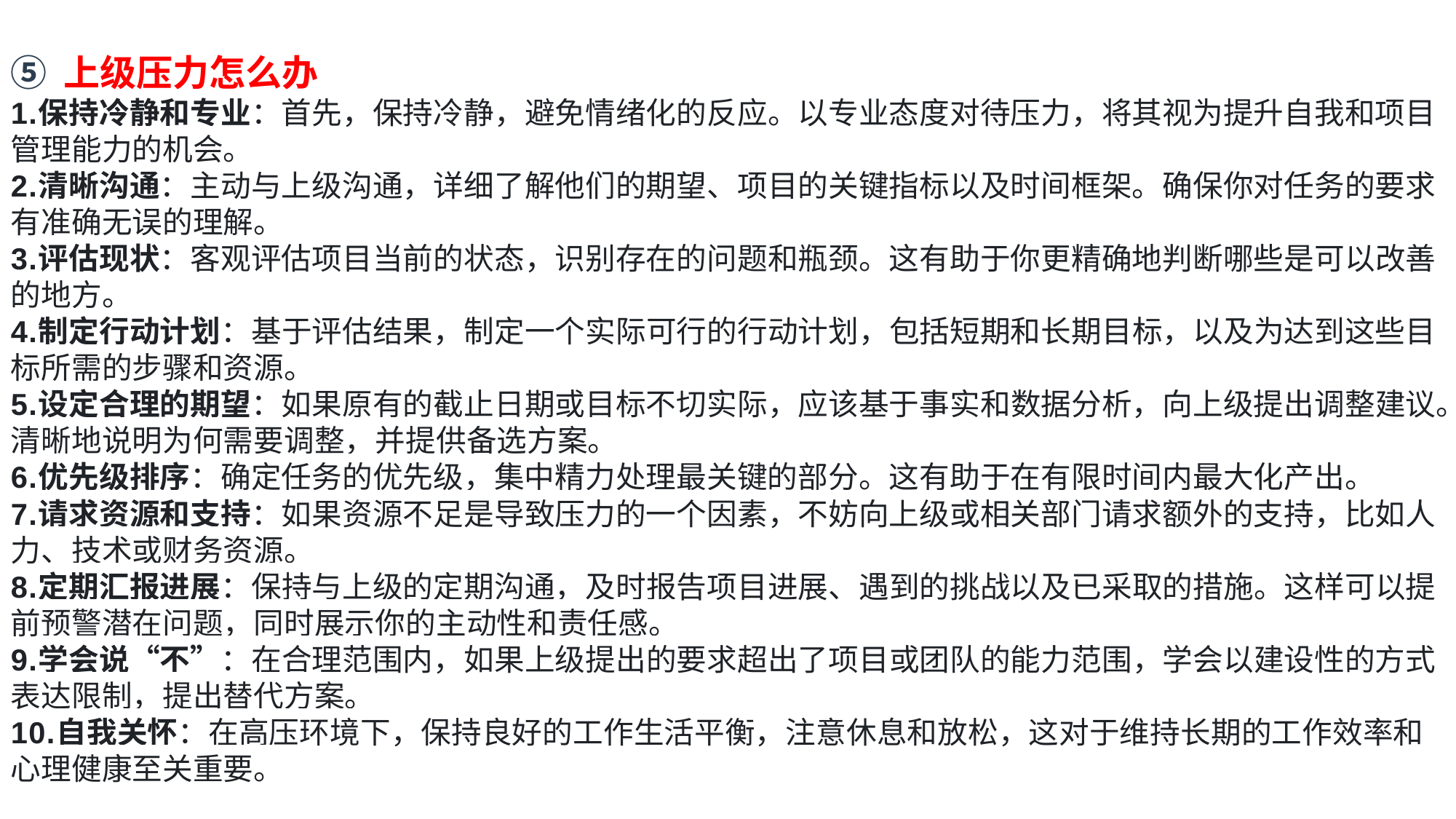

⑤ 上级压力怎么办
保持冷静和专业：首先，保持冷静，避免情绪化的反应。以专业态度对待压力，将其视为提升自我和项目管理能力的机会。
清晰沟通：主动与上级沟通，详细了解他们的期望、项目的关键指标以及时间框架。确保你对任务的要求有准确无误的理解。
评估现状：客观评估项目当前的状态，识别存在的问题和瓶颈。这有助于你更精确地判断哪些是可以改善的地方。
制定行动计划：基于评估结果，制定一个实际可行的行动计划，包括短期和长期目标，以及为达到这些目标所需的步骤和资源。
设定合理的期望：如果原有的截止日期或目标不切实际，应该基于事实和数据分析，向上级提出调整建议。清晰地说明为何需要调整，并提供备选方案。
优先级排序：确定任务的优先级，集中精力处理最关键的部分。这有助于在有限时间内最大化产出。
请求资源和支持：如果资源不足是导致压力的一个因素，不妨向上级或相关部门请求额外的支持，比如人力、技术或财务资源。
定期汇报进展：保持与上级的定期沟通，及时报告项目进展、遇到的挑战以及已采取的措施。这样可以提前预警潜在问题，同时展示你的主动性和责任感。
学会说“不”：在合理范围内，如果上级提出的要求超出了项目或团队的能力范围，学会以建设性的方式表达限制，提出替代方案。
自我关怀：在高压环境下，保持良好的工作生活平衡，注意休息和放松，这对于维持长期的工作效率和心理健康至关重要。